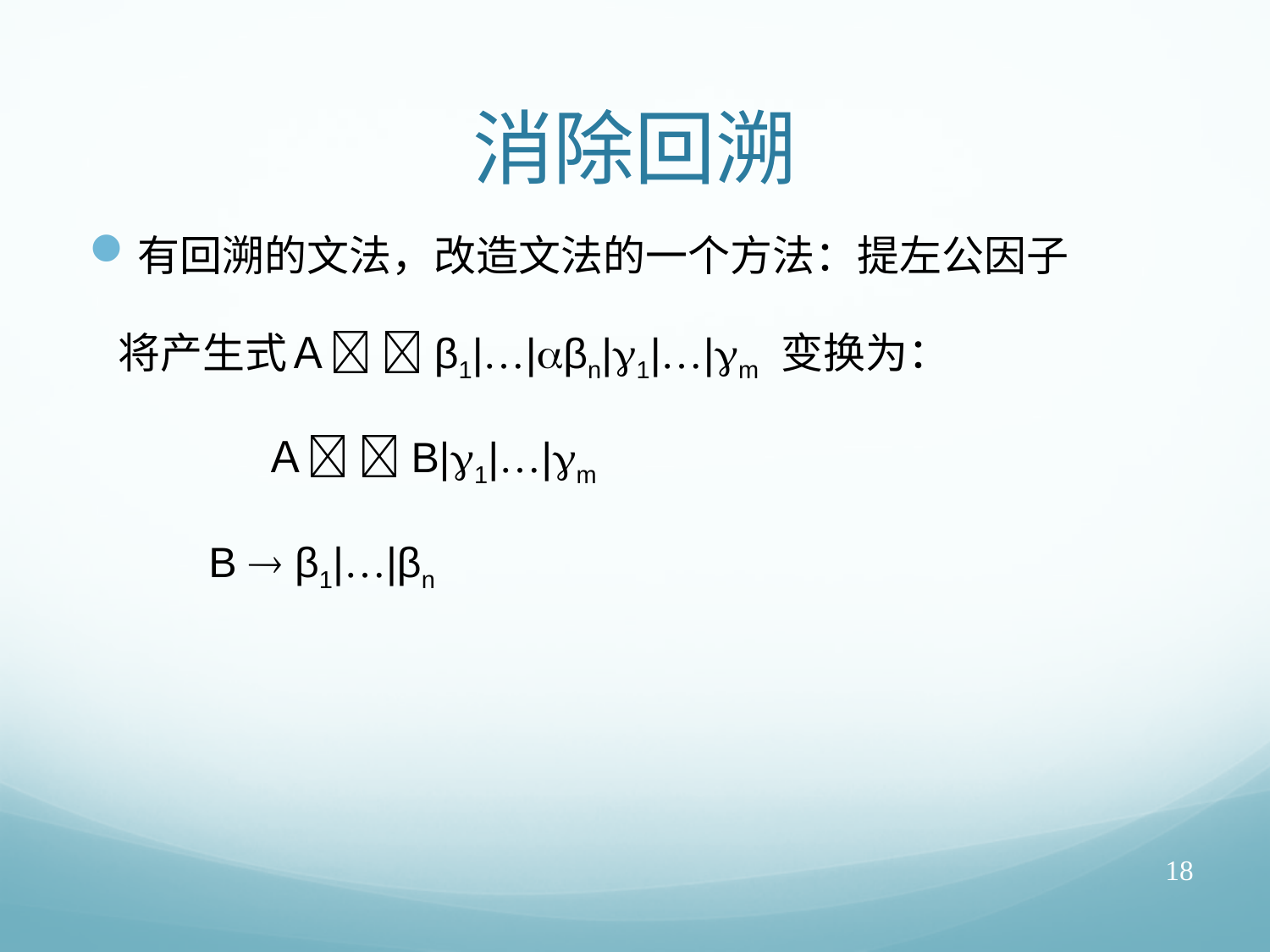

# 消除回溯
有回溯的文法，改造文法的一个方法：提左公因子
  将产生式Ａ→ αβ1|…|αβn|γ1|…|γm 变换为：
   		Ａ→ αB|γ1|…|γm
    	      B → β1|…|βn
18